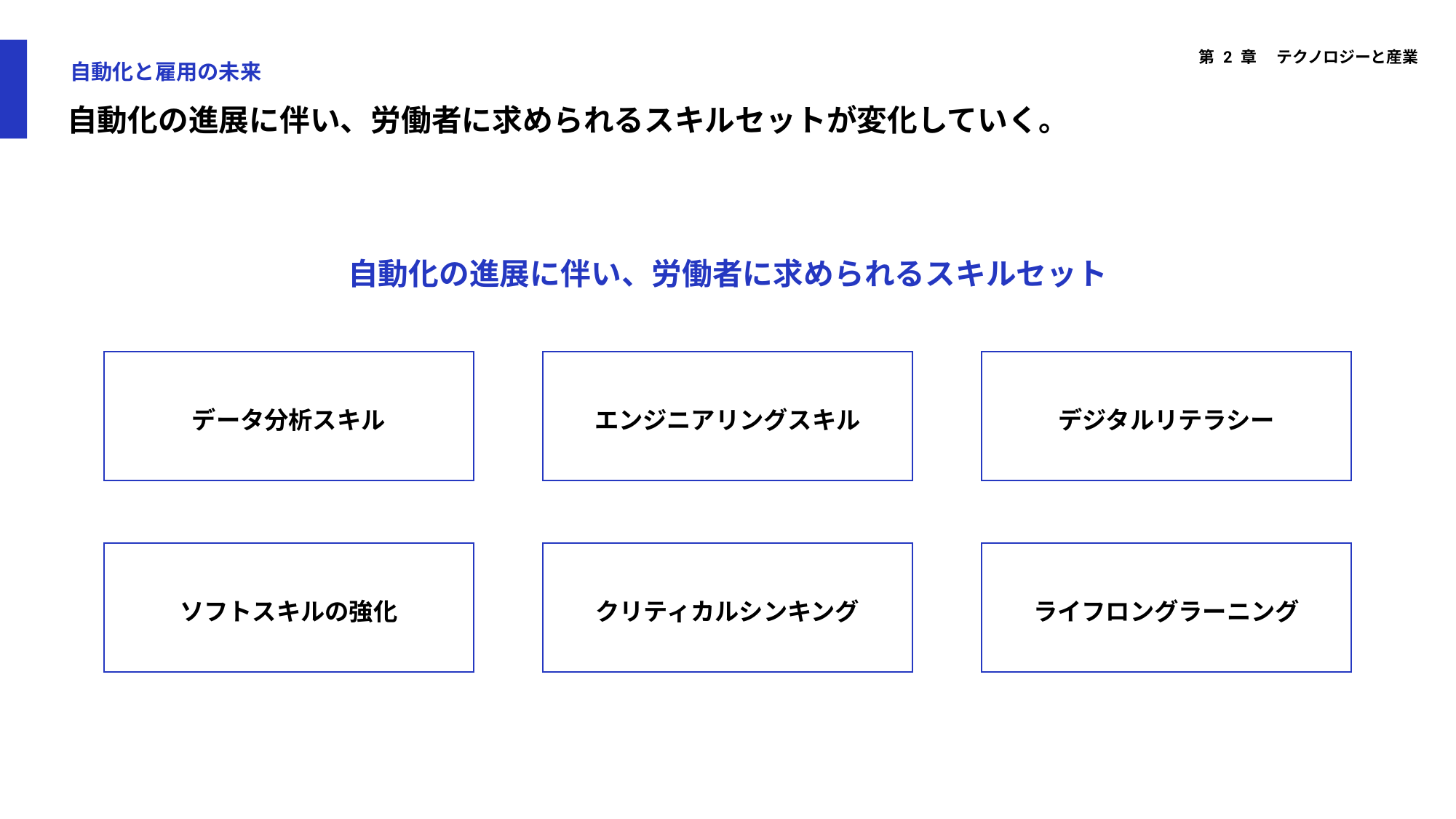

第2章　テクノロジーと産業
自動化と雇用の未来

自動化の進展に伴い、労働者に求められるスキルセットが変化していく。
自動化の進展に伴い、労働者に求められるスキルセット

データ分析スキル
エンジニアリングスキル
デジタルリテラシー

ソフトスキルの強化
クリティカルシンキング
ライフロングラーニング